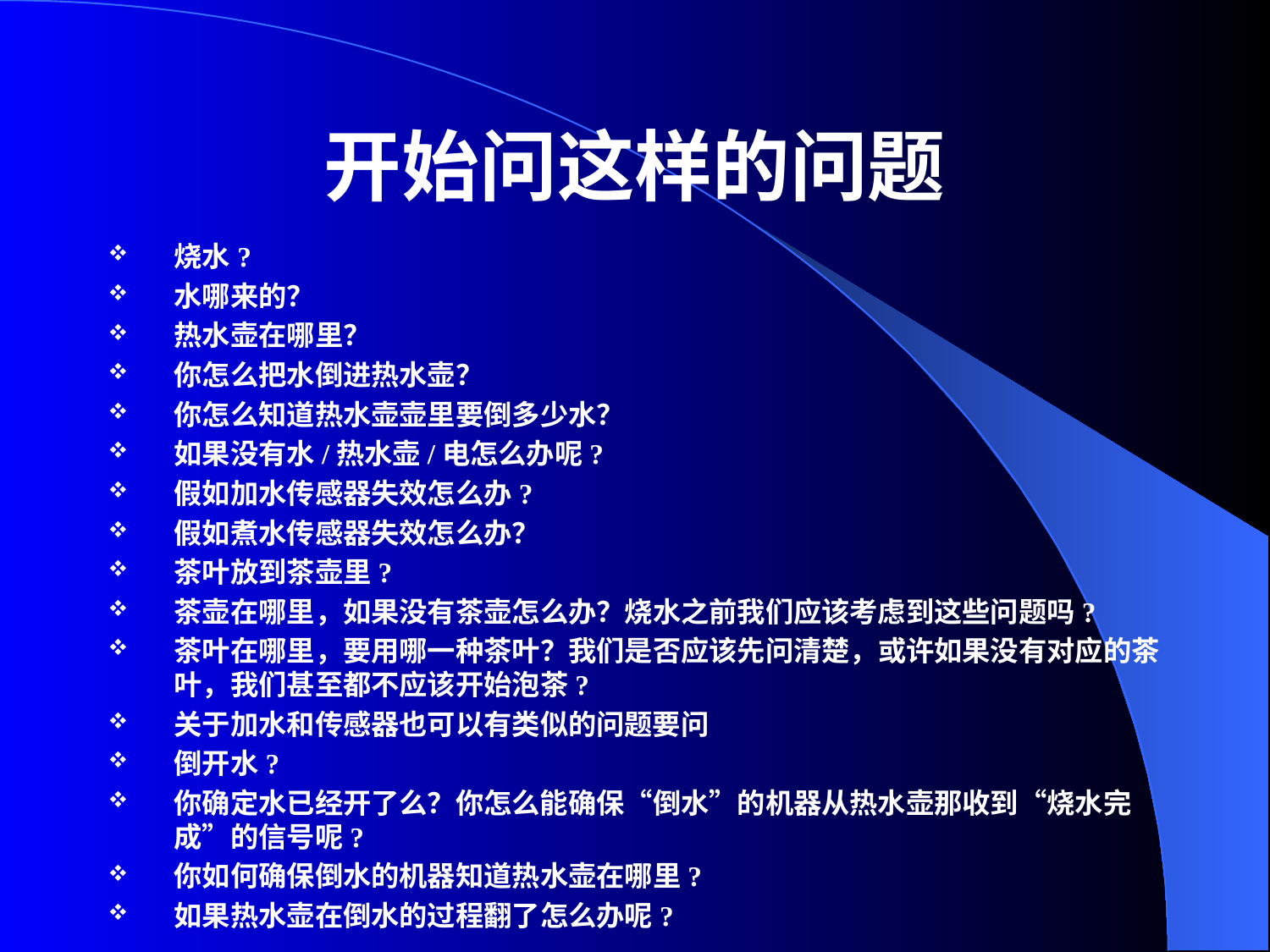

# 开始问这样的问题
烧水?
水哪来的？
热水壶在哪里？
你怎么把水倒进热水壶？
你怎么知道热水壶壶里要倒多少水？
如果没有水/热水壶/电怎么办呢?
假如加水传感器失效怎么办?
假如煮水传感器失效怎么办？
茶叶放到茶壶里?
茶壶在哪里，如果没有茶壶怎么办？烧水之前我们应该考虑到这些问题吗?
茶叶在哪里，要用哪一种茶叶？我们是否应该先问清楚，或许如果没有对应的茶叶，我们甚至都不应该开始泡茶?
关于加水和传感器也可以有类似的问题要问
倒开水?
你确定水已经开了么？你怎么能确保“倒水”的机器从热水壶那收到“烧水完成”的信号呢?
你如何确保倒水的机器知道热水壶在哪里?
如果热水壶在倒水的过程翻了怎么办呢?